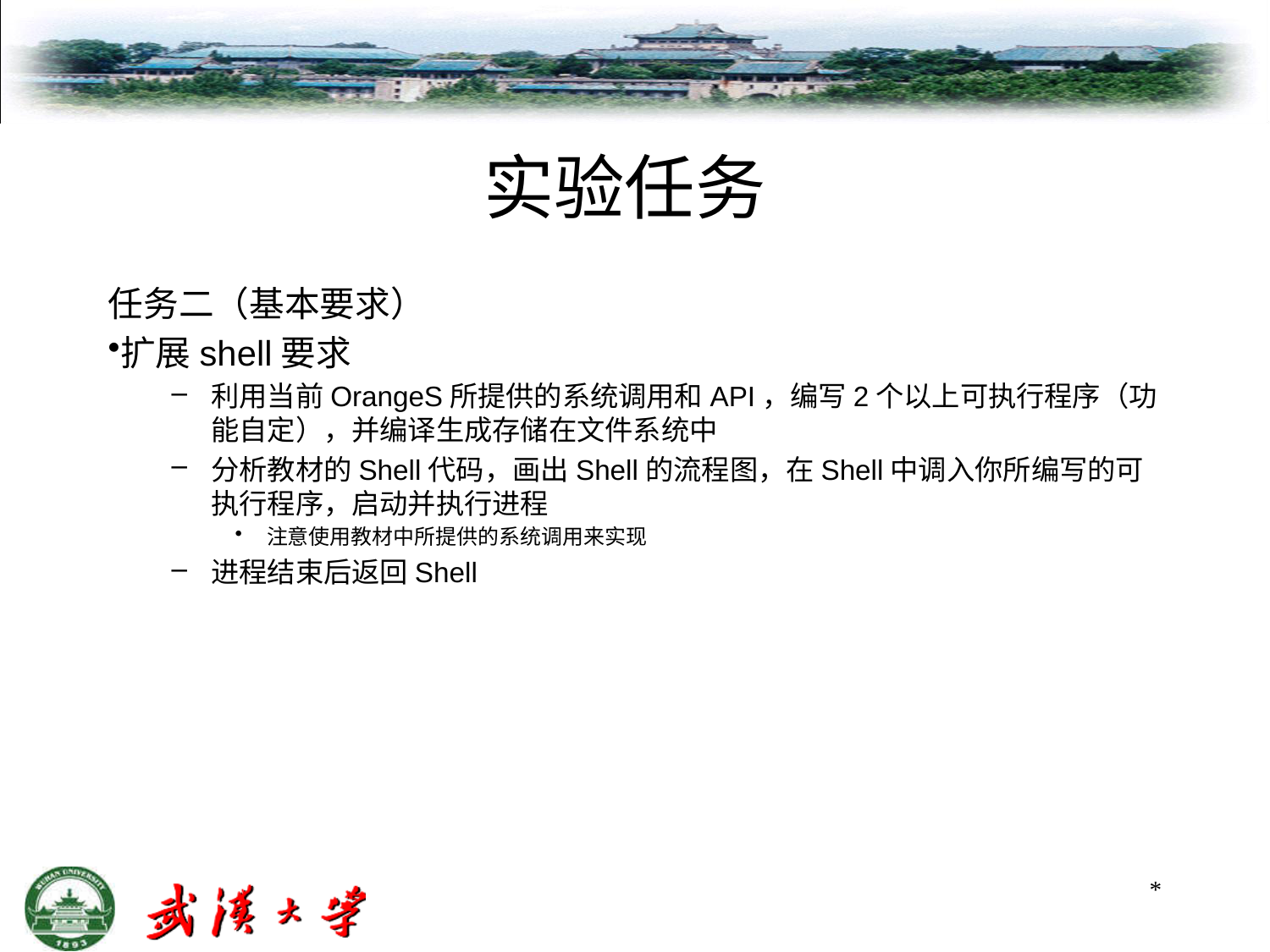

# 实验任务
任务二（基本要求）
扩展shell要求
利用当前OrangeS所提供的系统调用和API，编写2个以上可执行程序（功能自定），并编译生成存储在文件系统中
分析教材的Shell代码，画出Shell的流程图，在Shell中调入你所编写的可执行程序，启动并执行进程
注意使用教材中所提供的系统调用来实现
进程结束后返回Shell

*